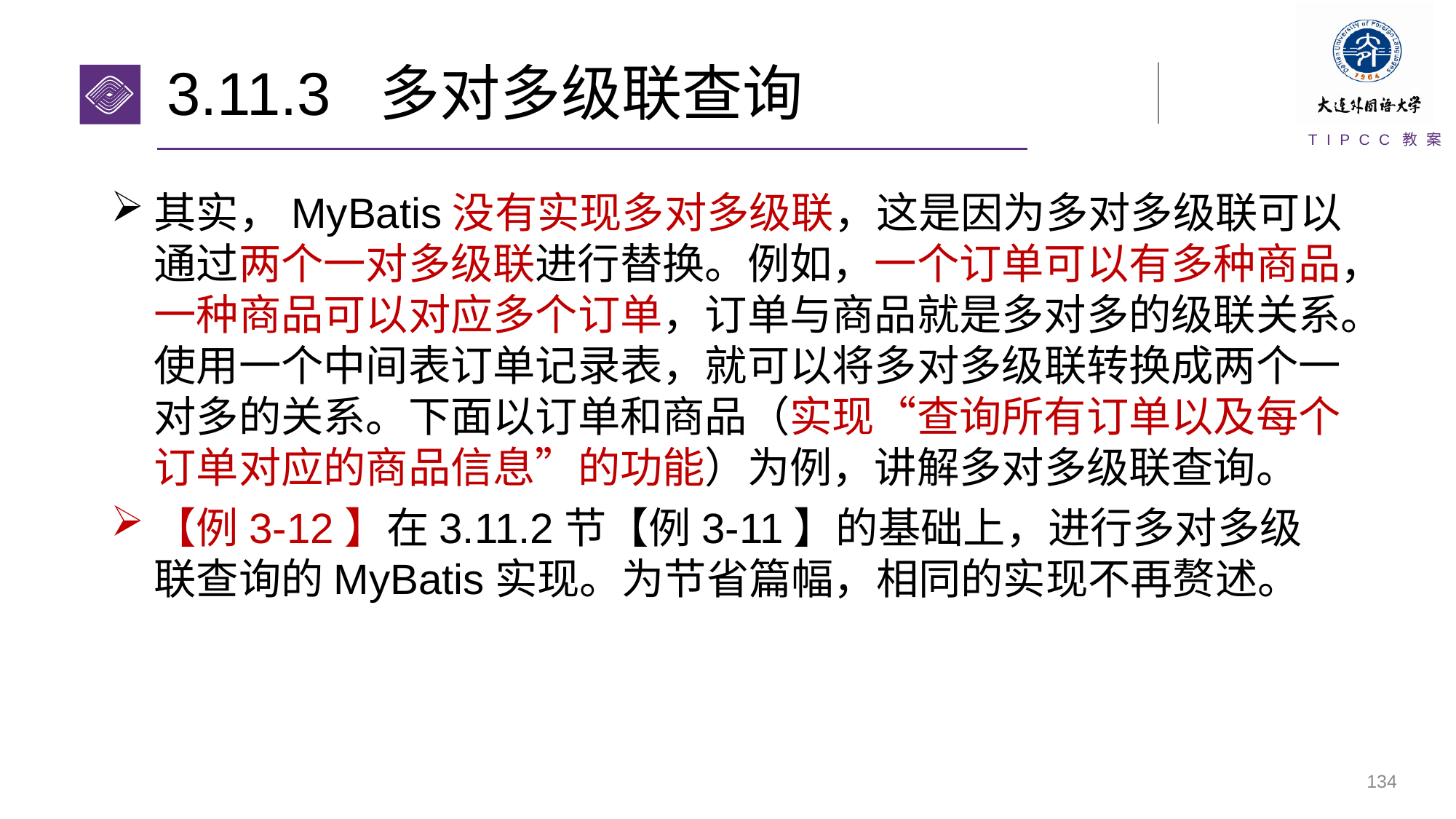

# 3.11.3  多对多级联查询
其实，MyBatis没有实现多对多级联，这是因为多对多级联可以通过两个一对多级联进行替换。例如，一个订单可以有多种商品，一种商品可以对应多个订单，订单与商品就是多对多的级联关系。使用一个中间表订单记录表，就可以将多对多级联转换成两个一对多的关系。下面以订单和商品（实现“查询所有订单以及每个订单对应的商品信息”的功能）为例，讲解多对多级联查询。
【例3-12】在3.11.2节【例3-11】的基础上，进行多对多级联查询的MyBatis实现。为节省篇幅，相同的实现不再赘述。
134